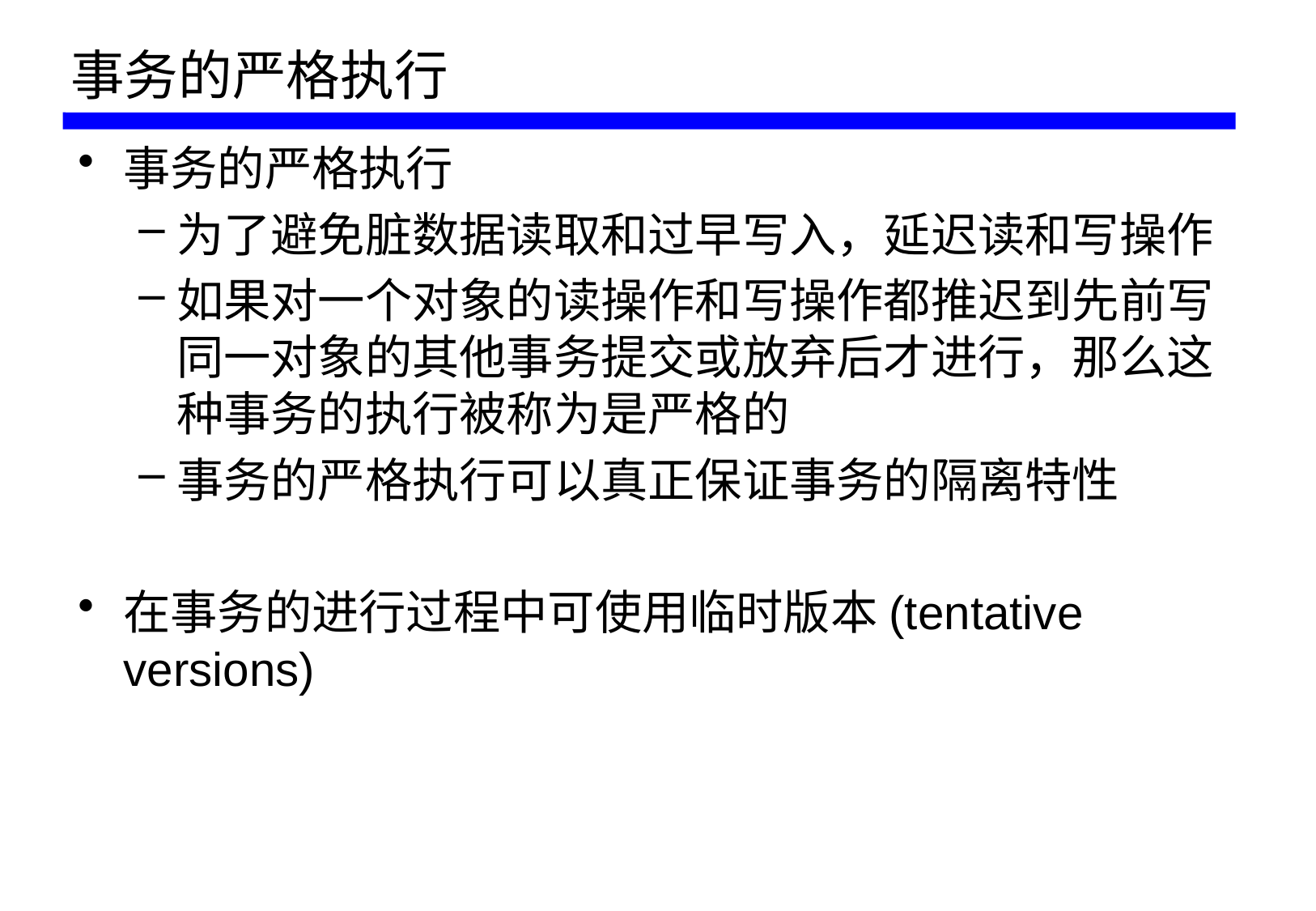

# 事务的严格执行
事务的严格执行
为了避免脏数据读取和过早写入，延迟读和写操作
如果对一个对象的读操作和写操作都推迟到先前写同一对象的其他事务提交或放弃后才进行，那么这种事务的执行被称为是严格的
事务的严格执行可以真正保证事务的隔离特性

在事务的进行过程中可使用临时版本(tentative versions)